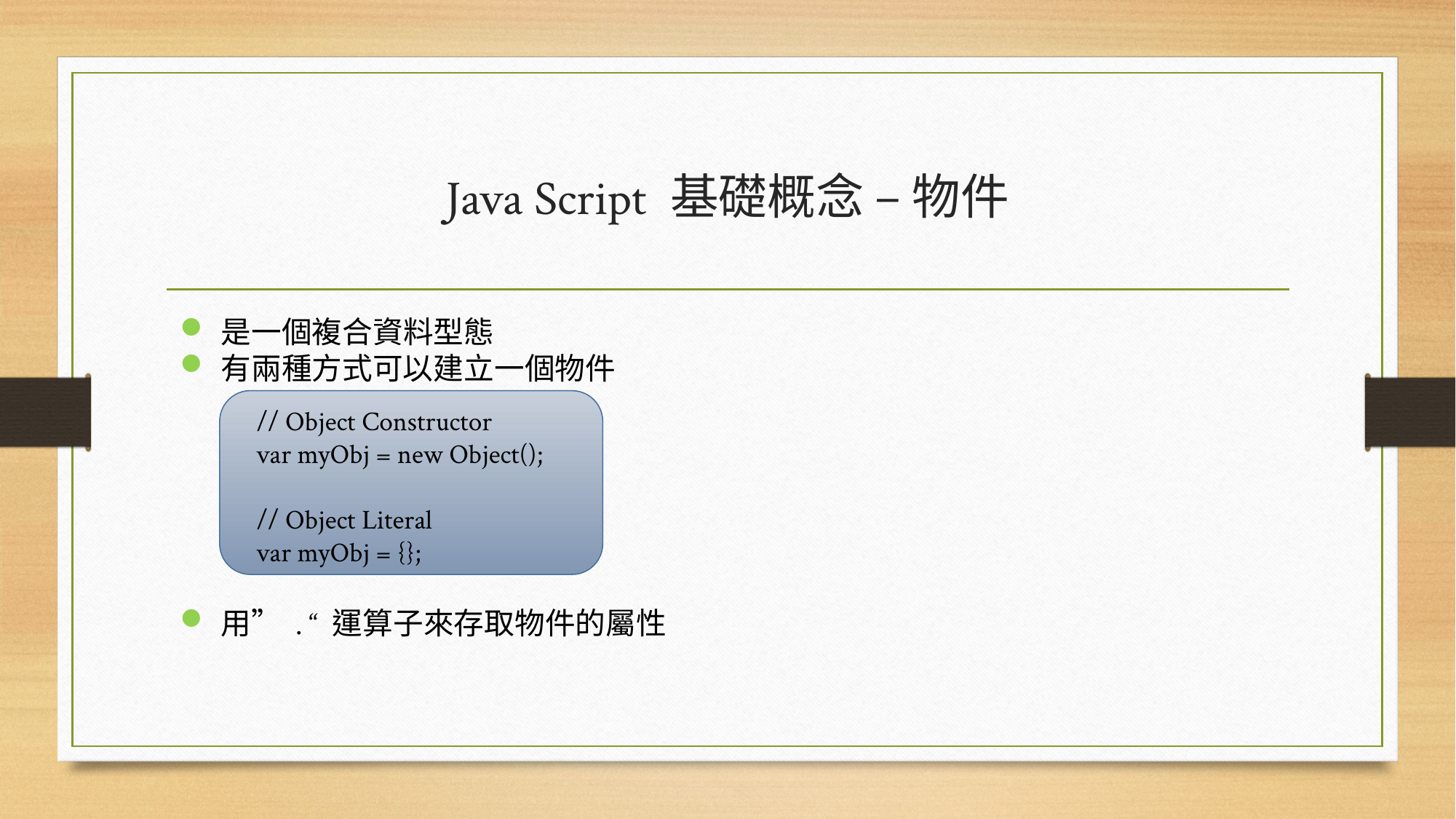

# Java Script 基礎概念 – 物件
是一個複合資料型態
有兩種方式可以建立一個物件

用” . “ 運算子來存取物件的屬性

// Object Constructor
var myObj = new Object();

// Object Literal
var myObj = {};